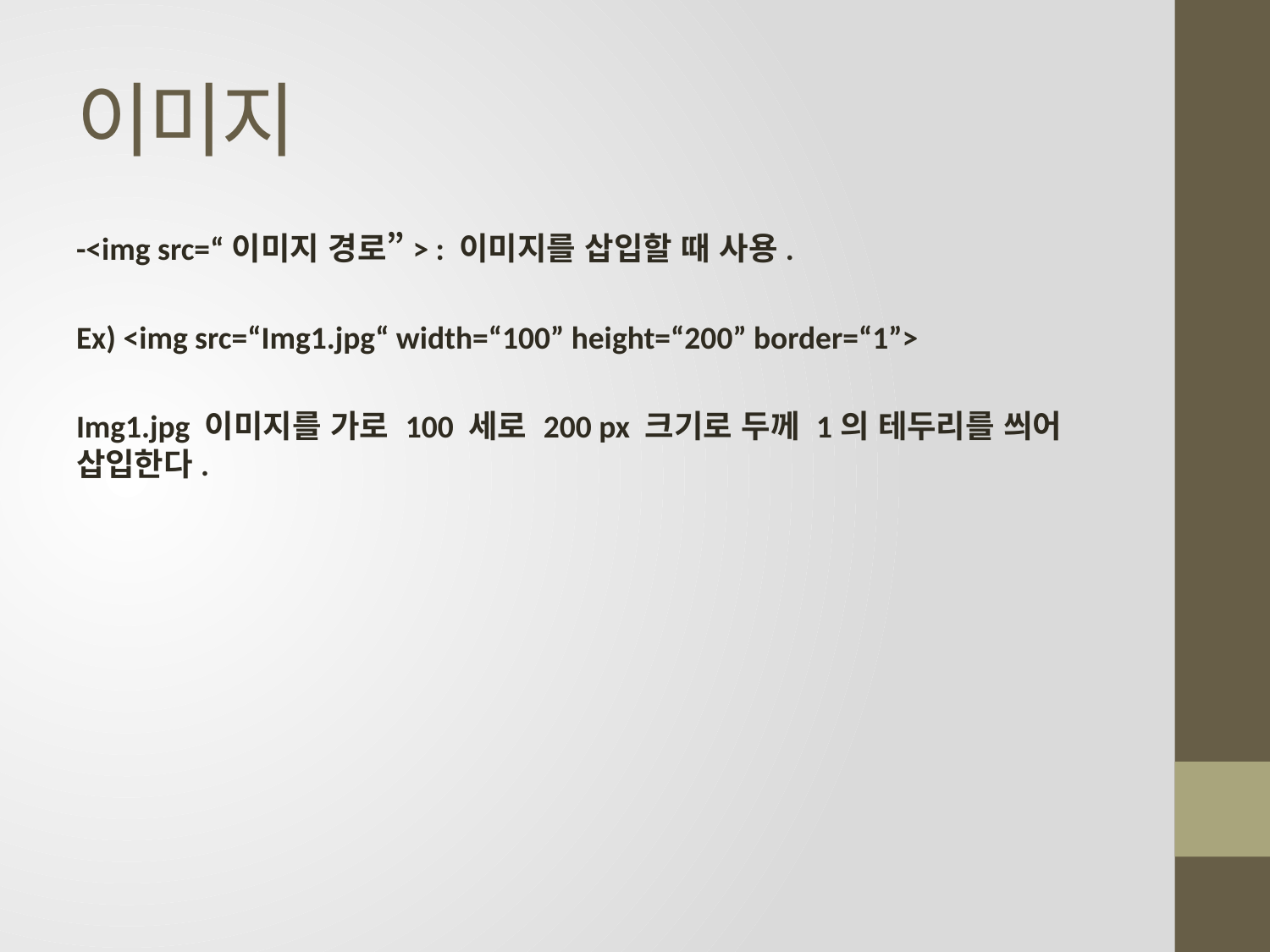

# 이미지
-<img src=“이미지 경로”> : 이미지를 삽입할 때 사용.

Ex) <img src=“Img1.jpg“ width=“100” height=“200” border=“1”>

Img1.jpg 이미지를 가로 100 세로 200 px 크기로 두께 1의 테두리를 씌어 삽입한다.